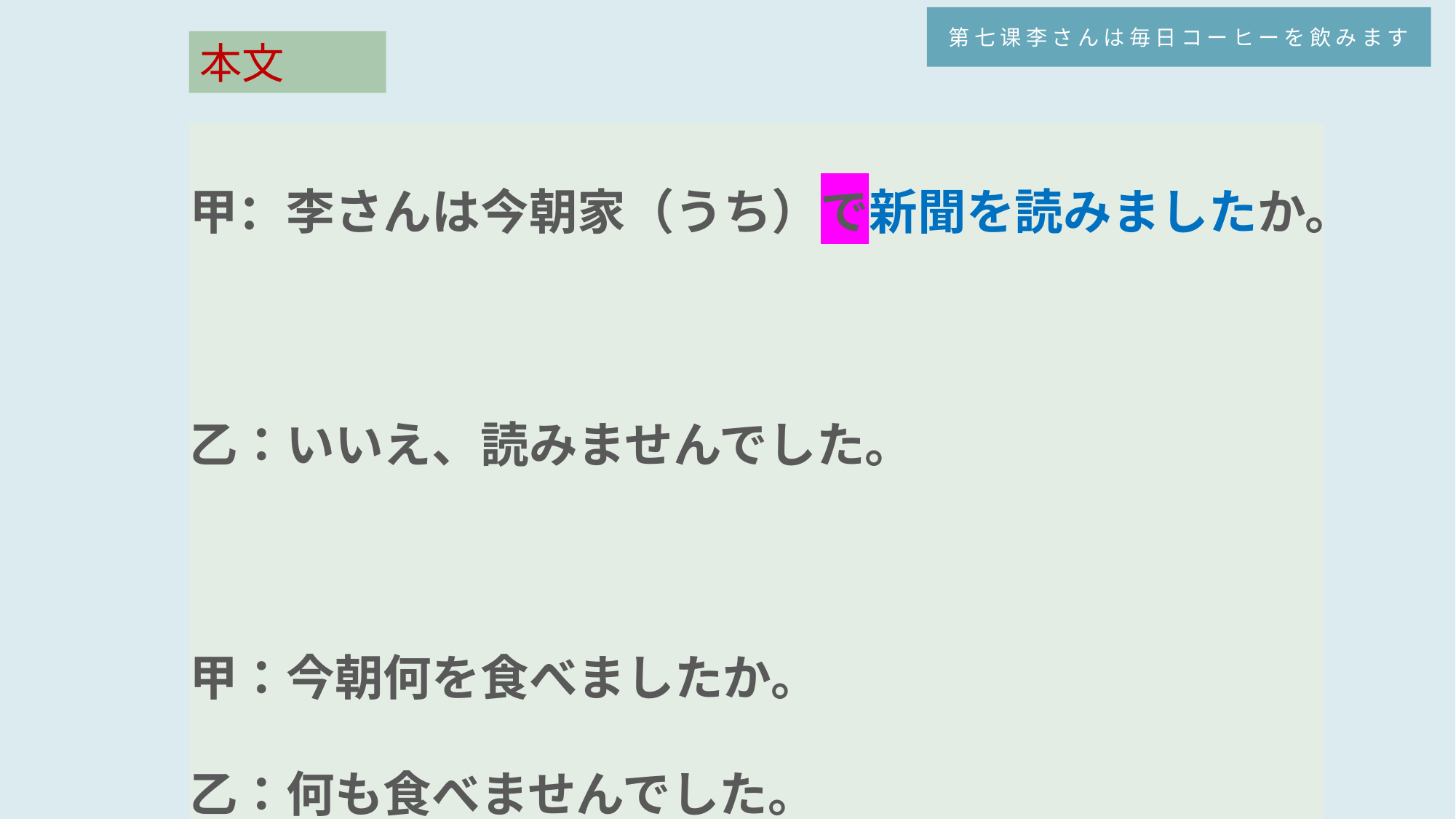

第七课李さんは毎日コーヒーを飲みます
本文
甲：李さんは今朝家（うち）で新聞を読みましたか。
乙：いいえ、読みませんでした。

甲：今朝何を食べましたか。
乙：何も食べませんでした。
朝ちょう食しょく抜ぬき　no breakfast